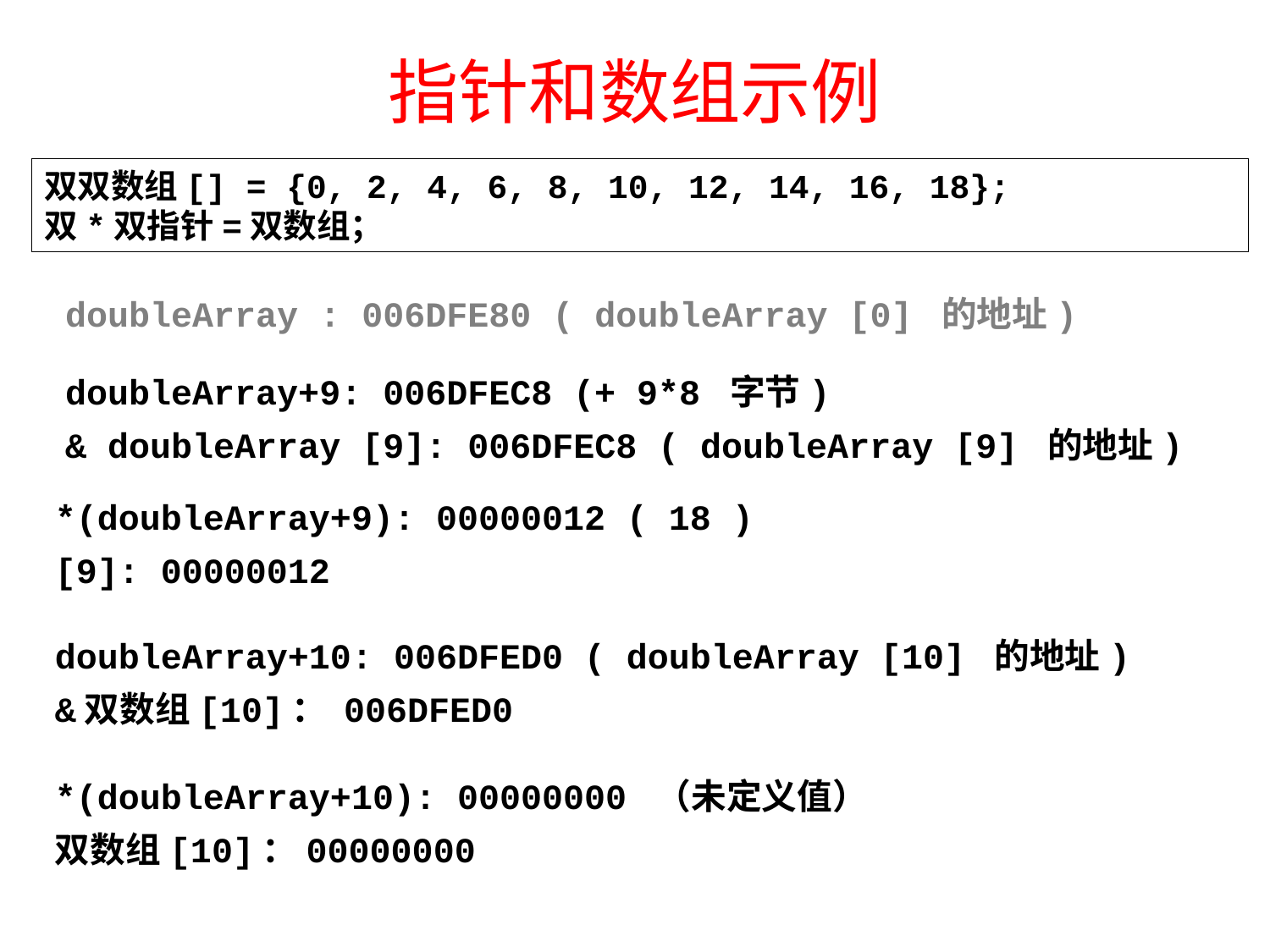

# 指针和数组示例
双双数组[] = {0, 2, 4, 6, 8, 10, 12, 14, 16, 18};
双*双指针=双数组；
doubleArray : 006DFE80 ( doubleArray [0] 的地址)
doubleArray+9: 006DFEC8 (+ 9*8 字节)
& doubleArray [9]: 006DFEC8 ( doubleArray [9] 的地址)
*(doubleArray+9): 00000012 ( 18 )
[9]: 00000012
doubleArray+10: 006DFED0 ( doubleArray [10] 的地址)
&双数组[10]： 006DFED0
*(doubleArray+10): 00000000 （未定义值）
双数组[10]：00000000